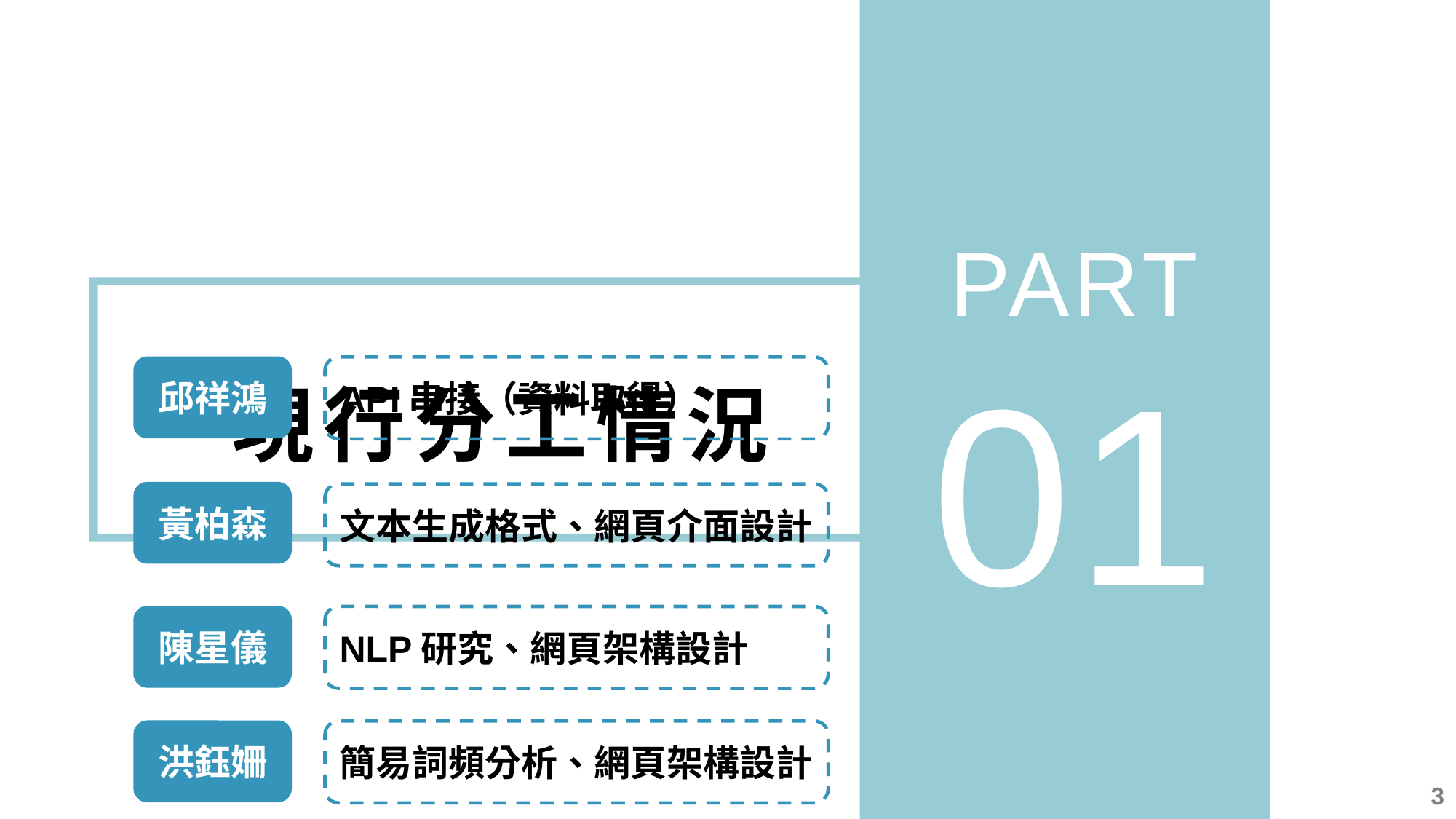

PART
01

現行分工情況
邱祥鴻
API串接（資料取得）
黃柏森
文本生成格式、網頁介面設計
陳星儀
NLP研究、網頁架構設計
洪鈺姍
簡易詞頻分析、網頁架構設計
3